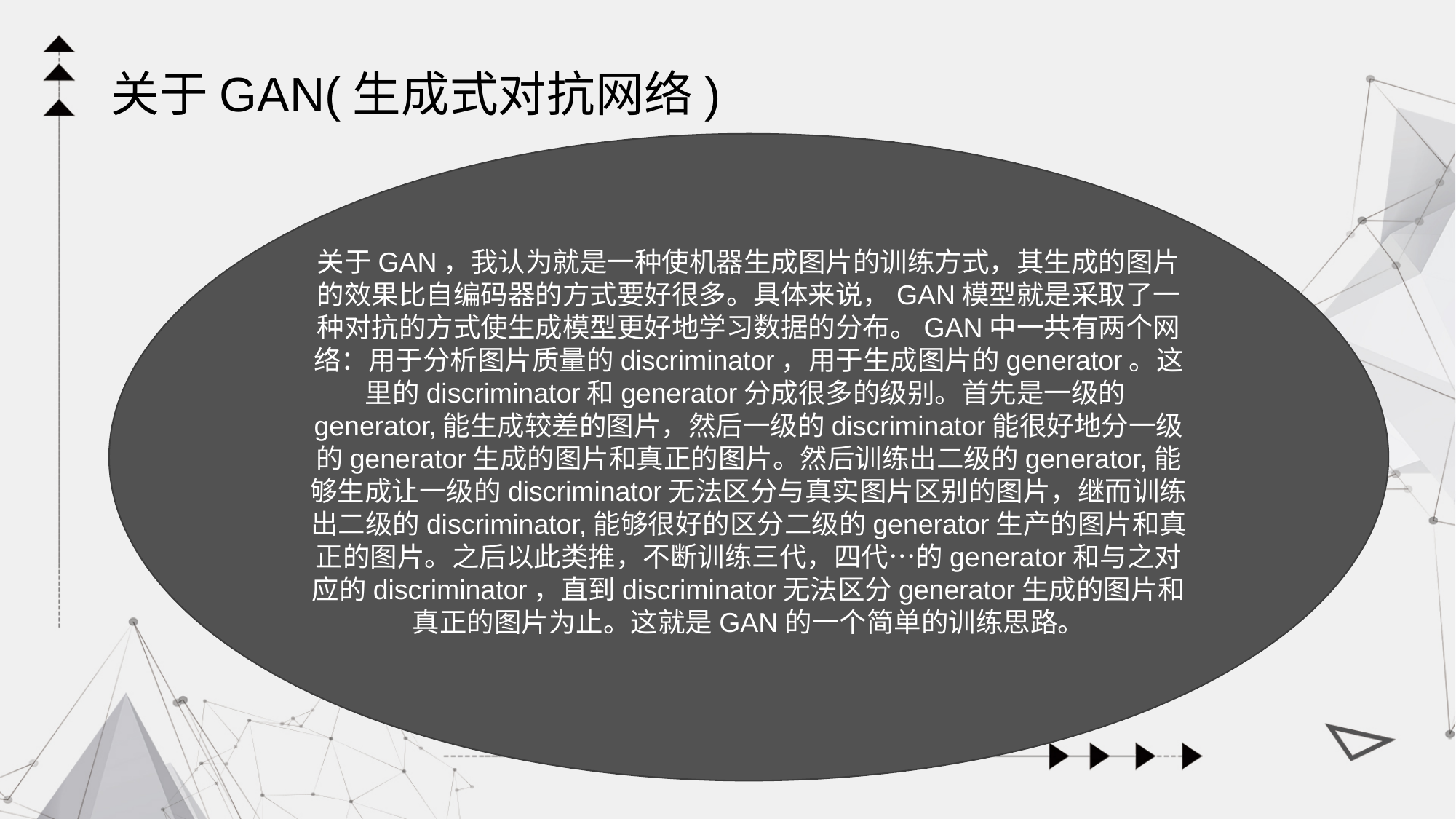

关于GAN(生成式对抗网络)
关于GAN，我认为就是一种使机器生成图片的训练方式，其生成的图片的效果比自编码器的方式要好很多。具体来说，GAN模型就是采取了一种对抗的方式使生成模型更好地学习数据的分布。GAN中一共有两个网络：用于分析图片质量的discriminator，用于生成图片的generator。这里的discriminator和generator分成很多的级别。首先是一级的generator,能生成较差的图片，然后一级的discriminator能很好地分一级的generator生成的图片和真正的图片。然后训练出二级的generator,能够生成让一级的discriminator无法区分与真实图片区别的图片，继而训练出二级的discriminator,能够很好的区分二级的generator生产的图片和真正的图片。之后以此类推，不断训练三代，四代…的generator和与之对应的discriminator，直到discriminator无法区分generator生成的图片和真正的图片为止。这就是GAN的一个简单的训练思路。